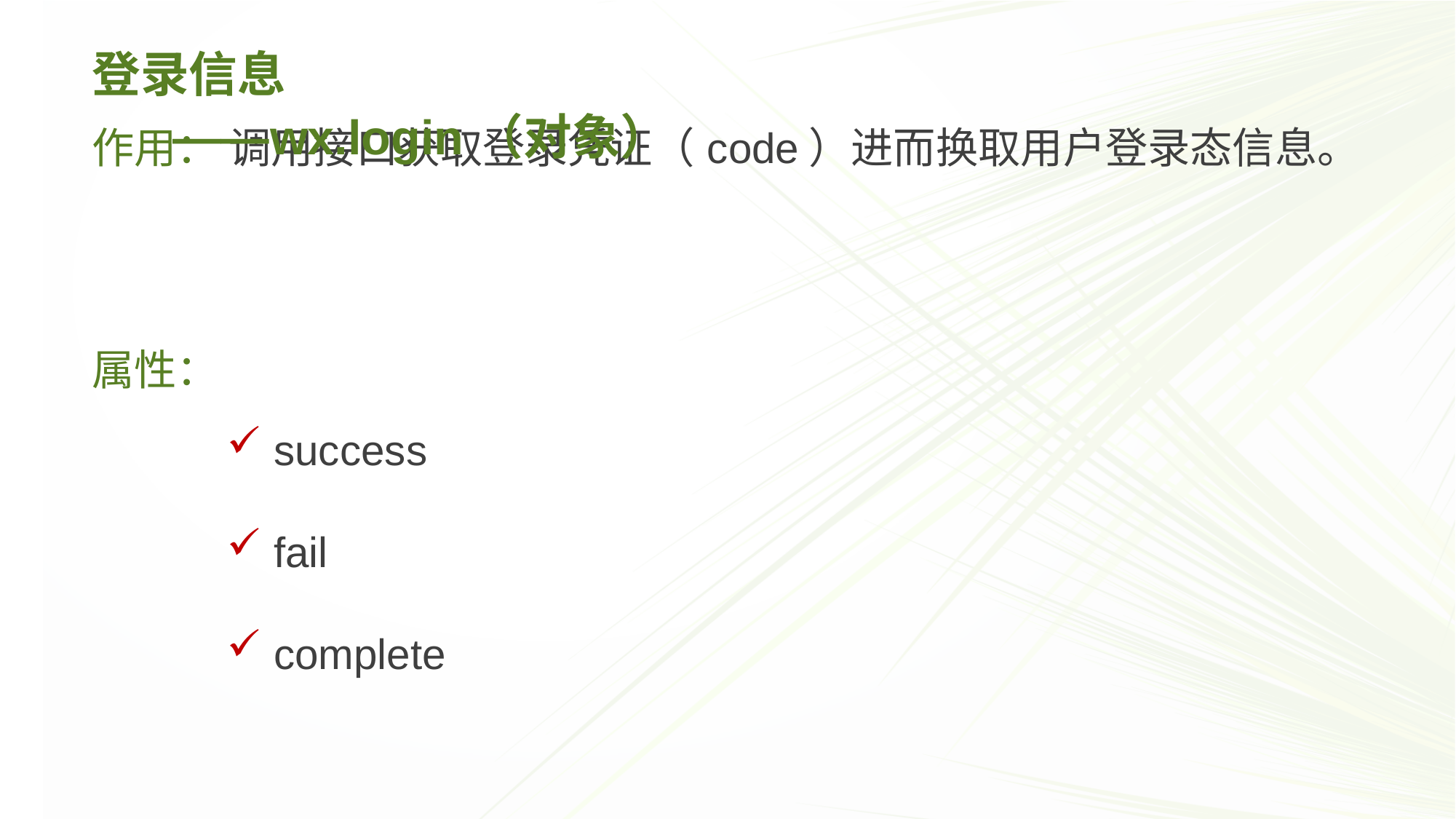

作用： 调用接口获取登录凭证（code）进而换取用户登录态信息。
登录信息
      ——wx.login（对象）
属性：

 success
 fail
 complete